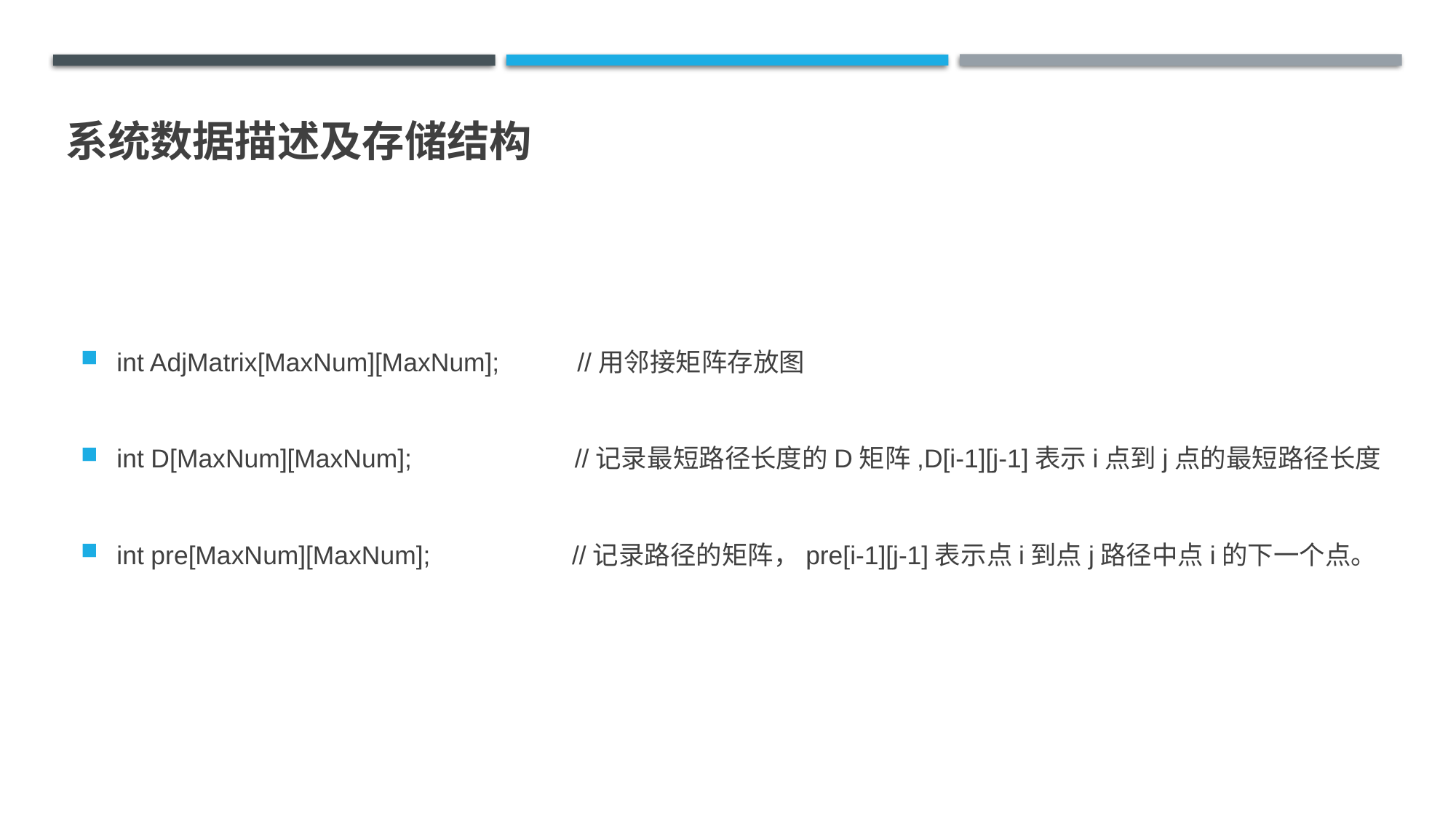

# 系统数据描述及存储结构
int AdjMatrix[MaxNum][MaxNum];           //用邻接矩阵存放图

int D[MaxNum][MaxNum];                       //记录最短路径长度的D矩阵,D[i-1][j-1]表示i点到j点的最短路径长度

int pre[MaxNum][MaxNum];                    //记录路径的矩阵，pre[i-1][j-1]表示点i到点j路径中点i的下一个点。